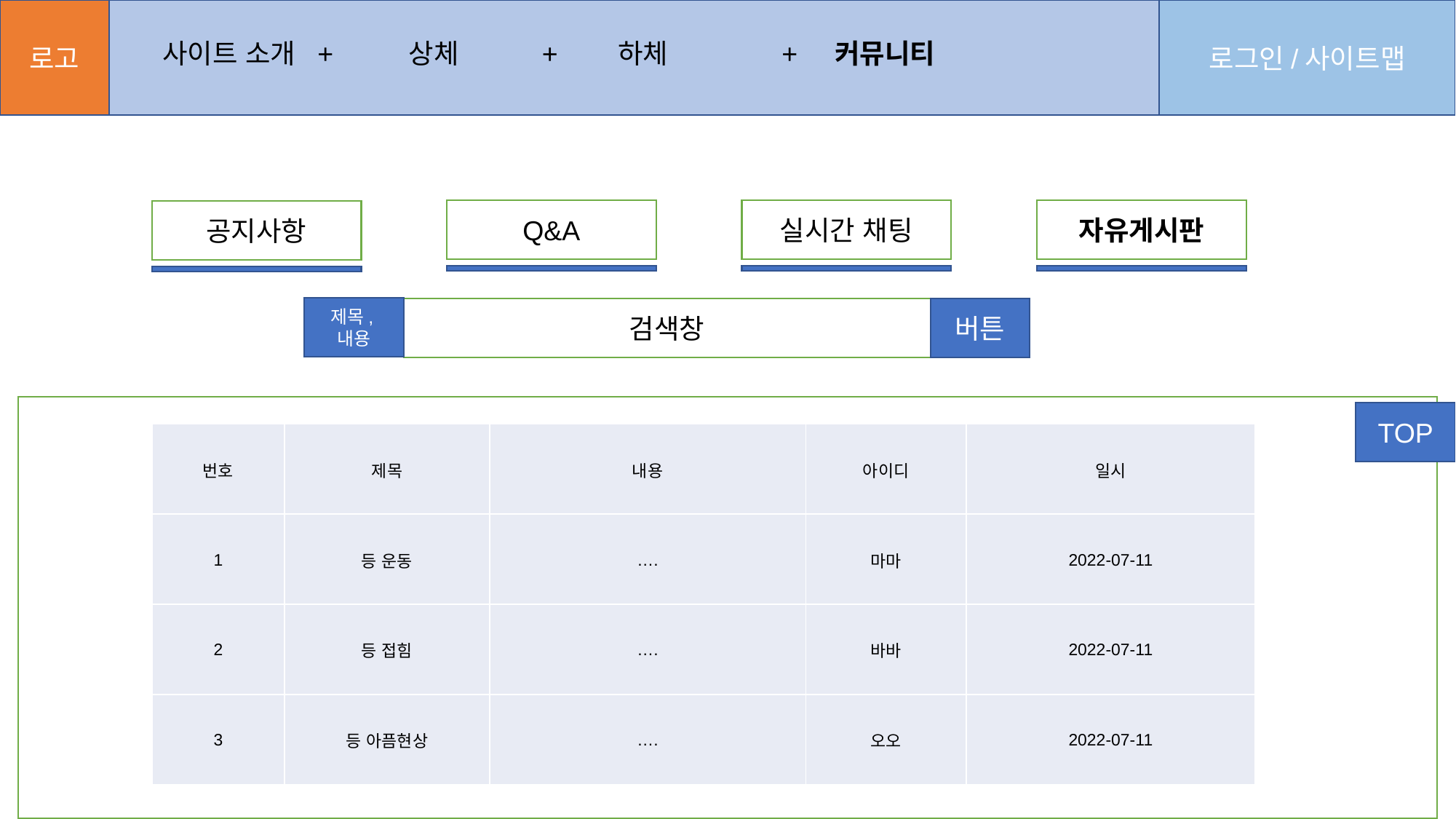

로고

로그인/사이트맵
사이트 소개  +         상체          +       하체              +    커뮤니티
Q&A
실시간 채팅
자유게시판
공지사항

제목,내용
검색창
버튼

TOP
| 번호 | 제목 | 내용 | 아이디 | 일시 |
| --- | --- | --- | --- | --- |
| 1 | 등 운동 | …. | 마마 | 2022-07-11 |
| 2 | 등 접힘 | …. | 바바 | 2022-07-11 |
| 3 | 등 아픔현상 | …. | 오오 | 2022-07-11 |